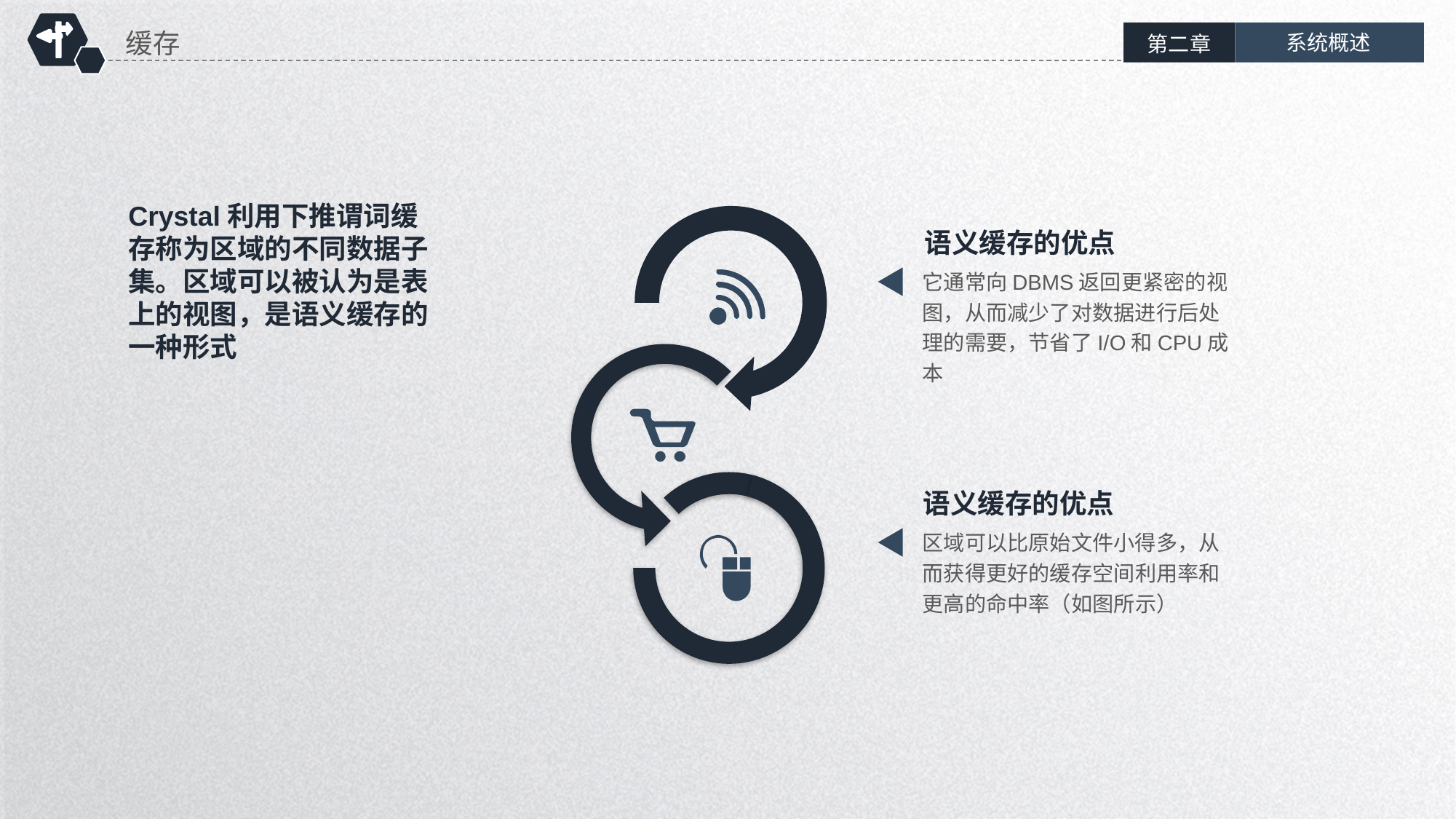

缓存
系统概述
第二章

Crystal利用下推谓词缓存称为区域的不同数据子集。区域可以被认为是表上的视图，是语义缓存的一种形式

语义缓存的优点
它通常向DBMS返回更紧密的视图，从而减少了对数据进行后处理的需要，节省了I/O和CPU成本

语义缓存的优点
区域可以比原始文件小得多，从而获得更好的缓存空间利用率和更高的命中率（如图所示）

延时符